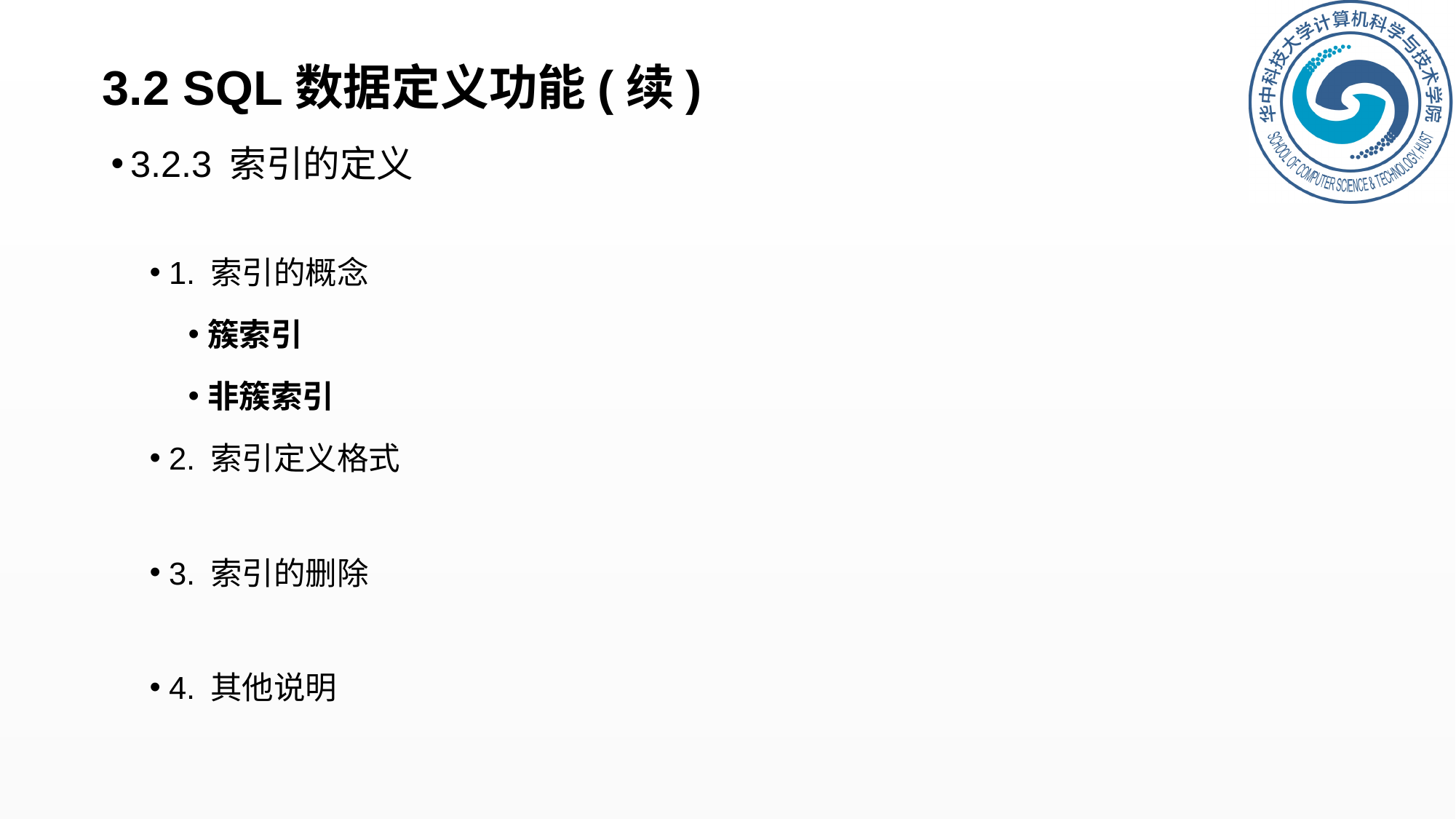

# 3.2 SQL数据定义功能(续)
3.2.3 索引的定义

1. 索引的概念
簇索引
非簇索引
2. 索引定义格式

3. 索引的删除

4. 其他说明